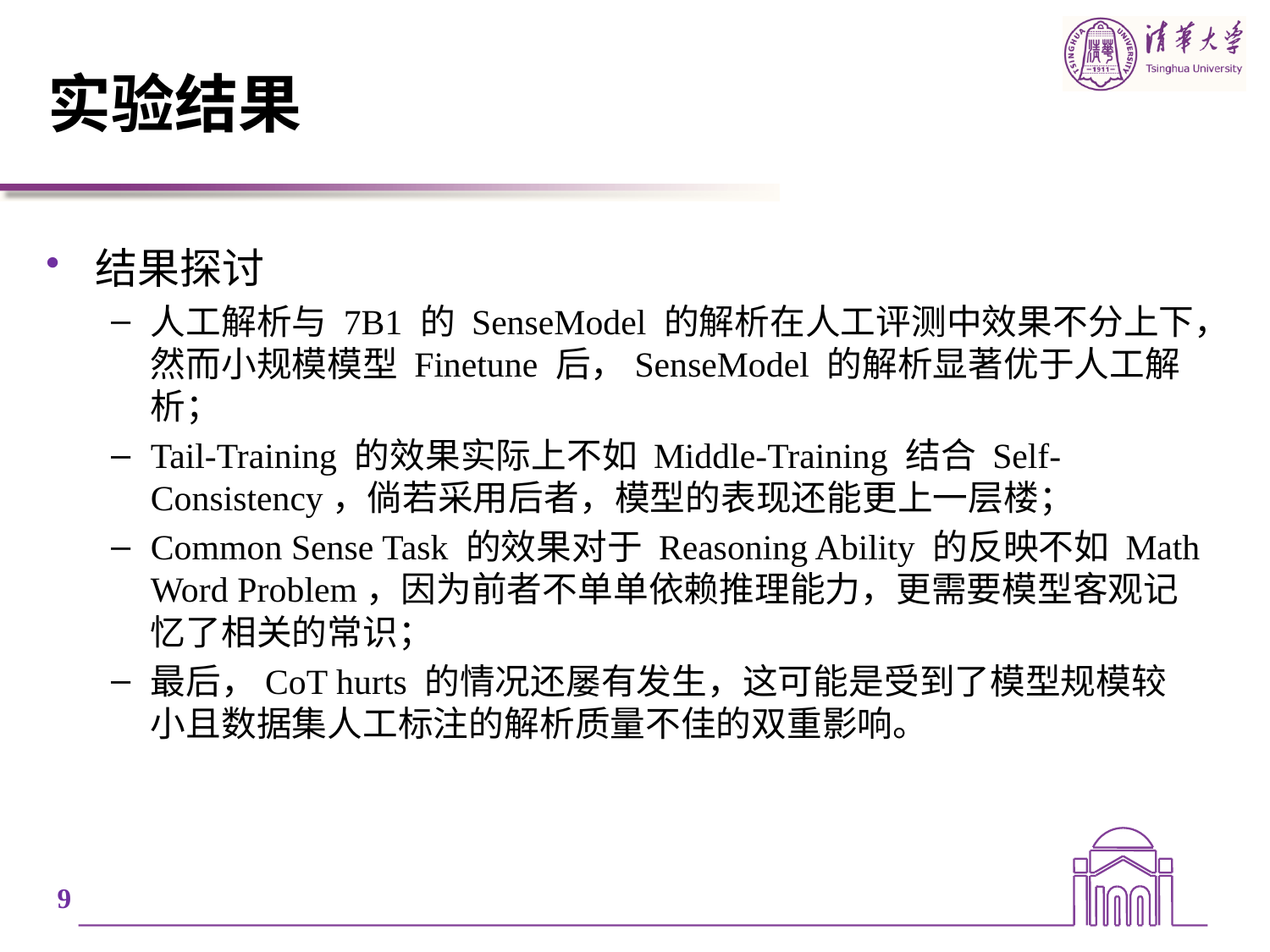

# 实验结果
结果探讨
人工解析与 7B1 的 SenseModel 的解析在人工评测中效果不分上下，然而小规模模型 Finetune 后，SenseModel 的解析显著优于人工解析；
Tail-Training 的效果实际上不如 Middle-Training 结合 Self-Consistency，倘若采用后者，模型的表现还能更上一层楼；
Common Sense Task 的效果对于 Reasoning Ability 的反映不如 Math Word Problem，因为前者不单单依赖推理能力，更需要模型客观记忆了相关的常识；
最后，CoT hurts 的情况还屡有发生，这可能是受到了模型规模较小且数据集人工标注的解析质量不佳的双重影响。